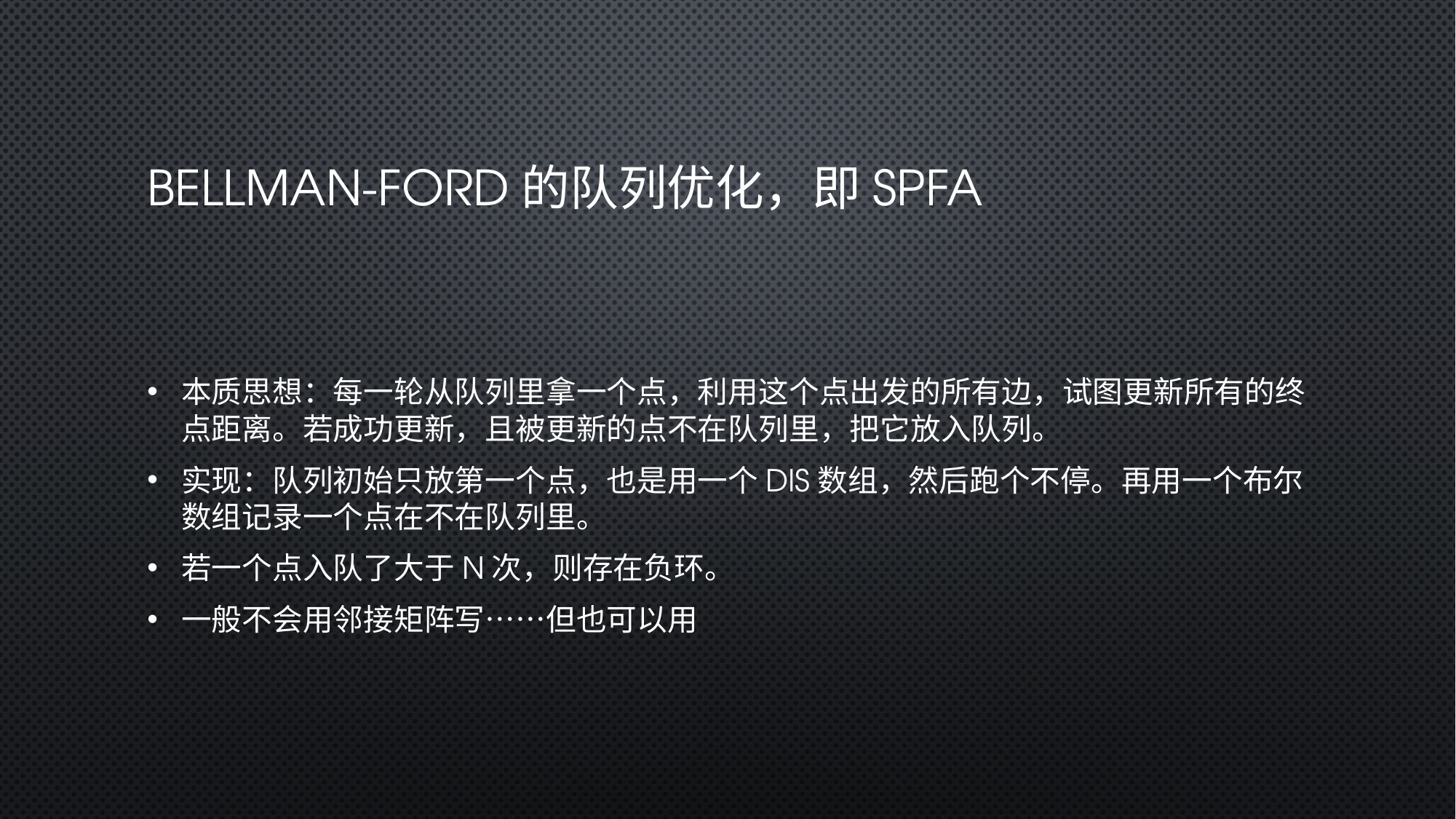

# Bellman-ford的队列优化，即SPFA
本质思想：每一轮从队列里拿一个点，利用这个点出发的所有边，试图更新所有的终点距离。若成功更新，且被更新的点不在队列里，把它放入队列。
实现：队列初始只放第一个点，也是用一个dis数组，然后跑个不停。再用一个布尔数组记录一个点在不在队列里。
若一个点入队了大于N次，则存在负环。
一般不会用邻接矩阵写……但也可以用